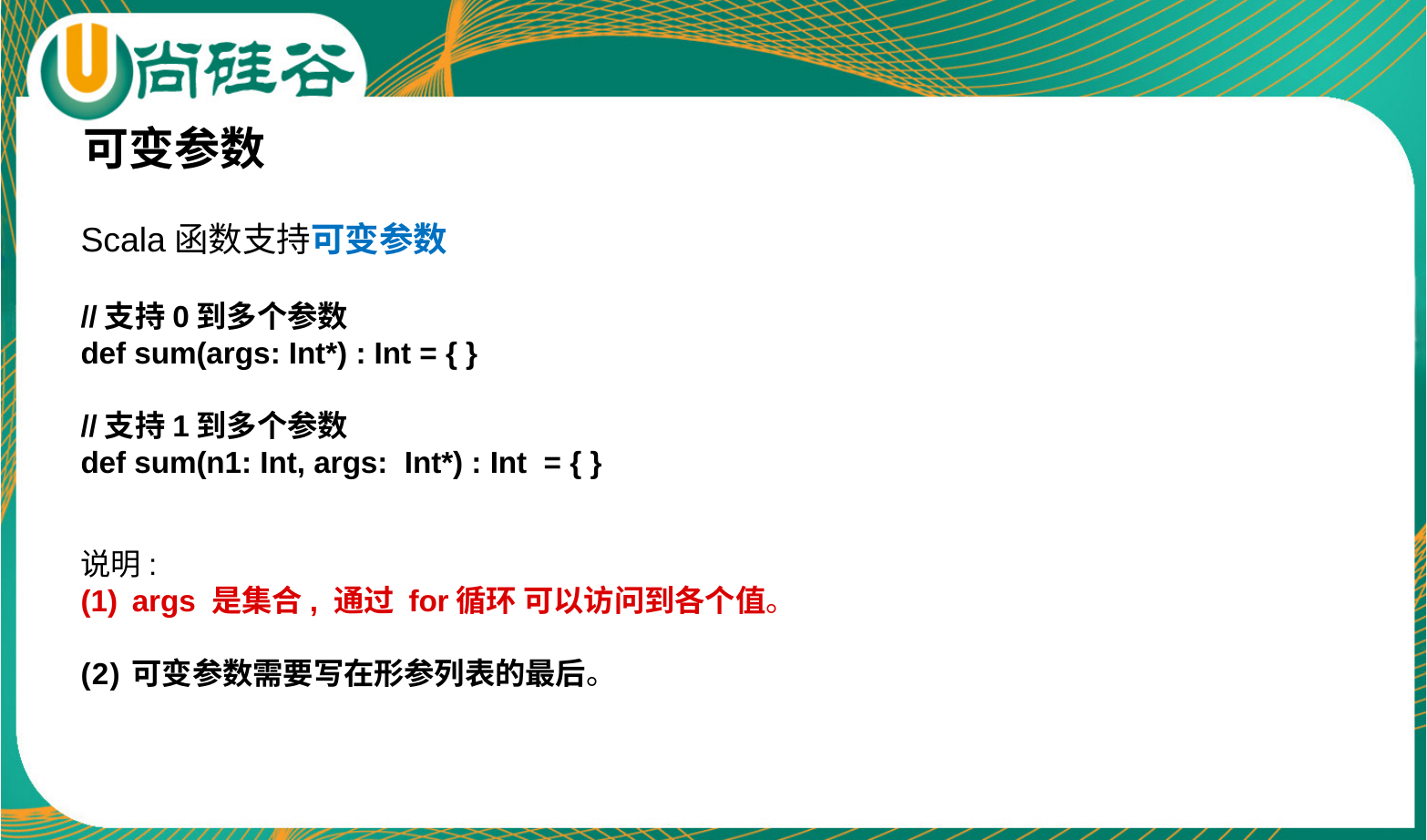

可变参数

Scala函数支持可变参数

说明:
args 是集合, 通过 for循环 可以访问到各个值。

可变参数需要写在形参列表的最后。

//支持0到多个参数
def sum(args: Int*) : Int = { }

//支持1到多个参数
def sum(n1: Int, args:  Int*) : Int  = { }